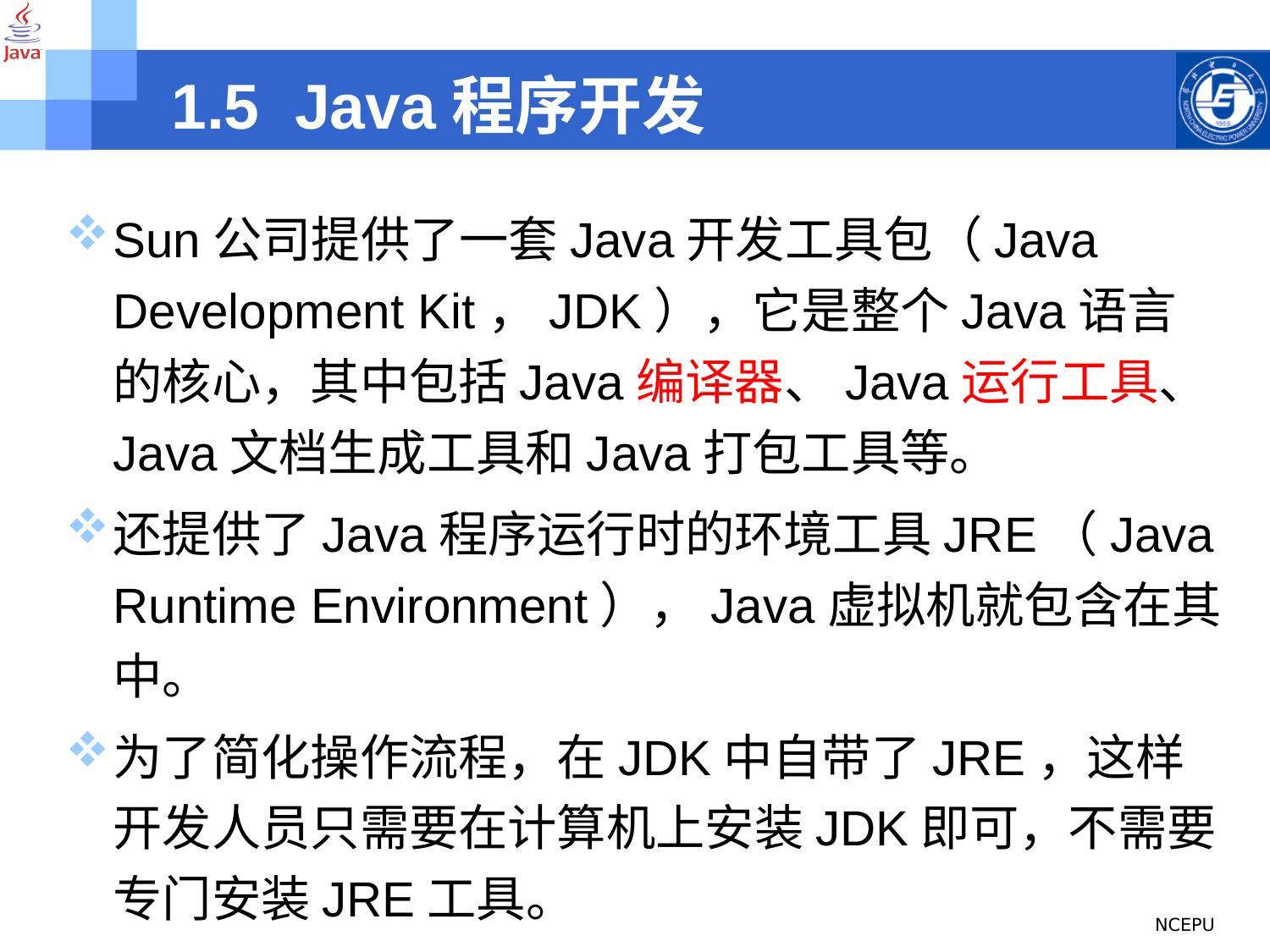

# 1.5  Java程序开发
Sun公司提供了一套Java开发工具包（Java Development Kit，JDK），它是整个Java语言的核心，其中包括Java编译器、Java运行工具、Java文档生成工具和Java打包工具等。
还提供了Java程序运行时的环境工具JRE（Java Runtime Environment），Java虚拟机就包含在其中。
为了简化操作流程，在JDK中自带了JRE，这样开发人员只需要在计算机上安装JDK即可，不需要专门安装JRE工具。
NCEPU